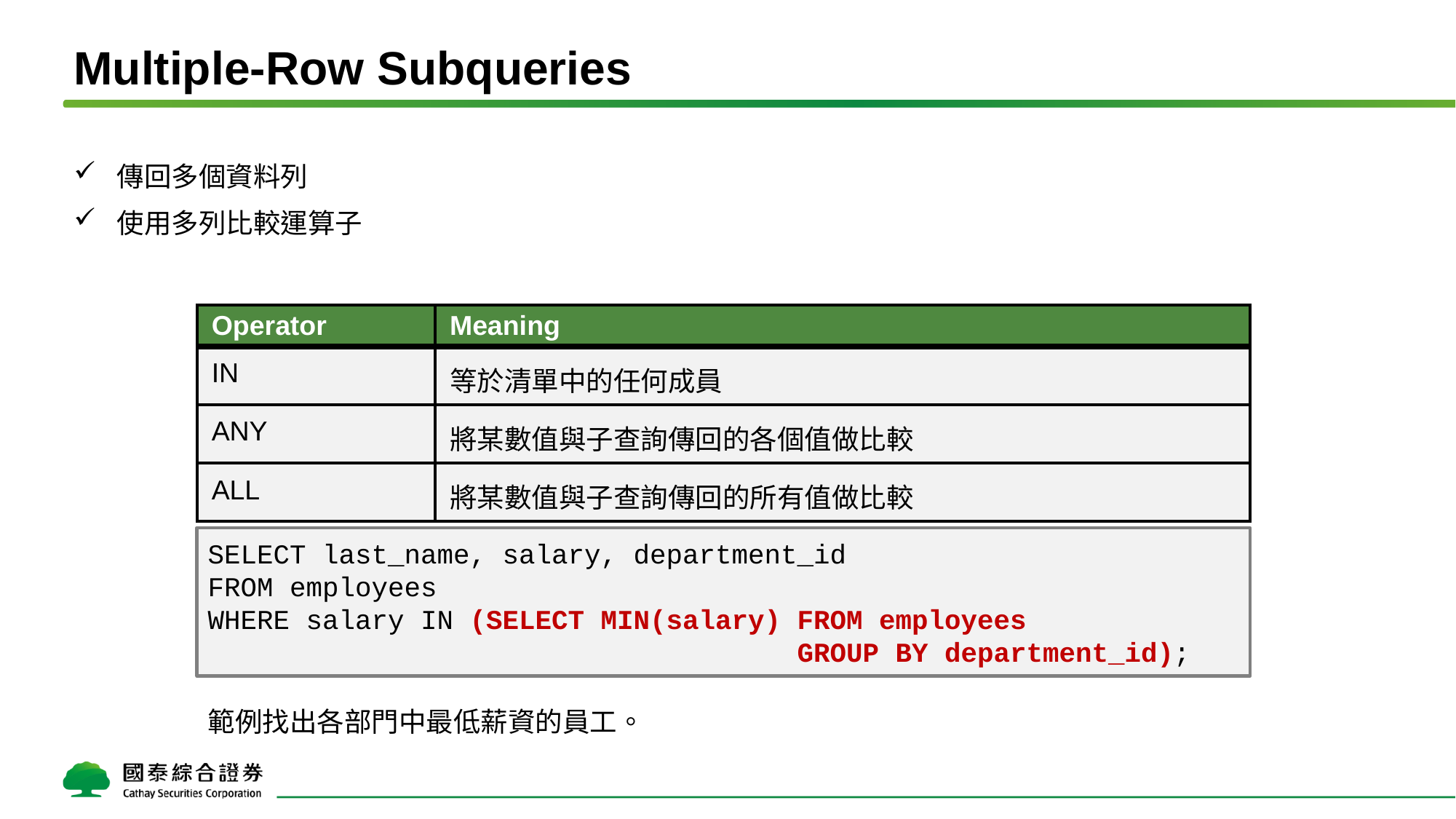

# Multiple-Row Subqueries
傳回多個資料列
使用多列比較運算子
| Operator | Meaning |
| --- | --- |
| IN | 等於清單中的任何成員 |
| ANY | 將某數值與子查詢傳回的各個值做比較 |
| ALL | 將某數值與子查詢傳回的所有值做比較 |
SELECT last_name, salary, department_id
FROM employees
WHERE salary IN (SELECT MIN(salary) FROM employees
                                    GROUP BY department_id);
範例找出各部門中最低薪資的員工。